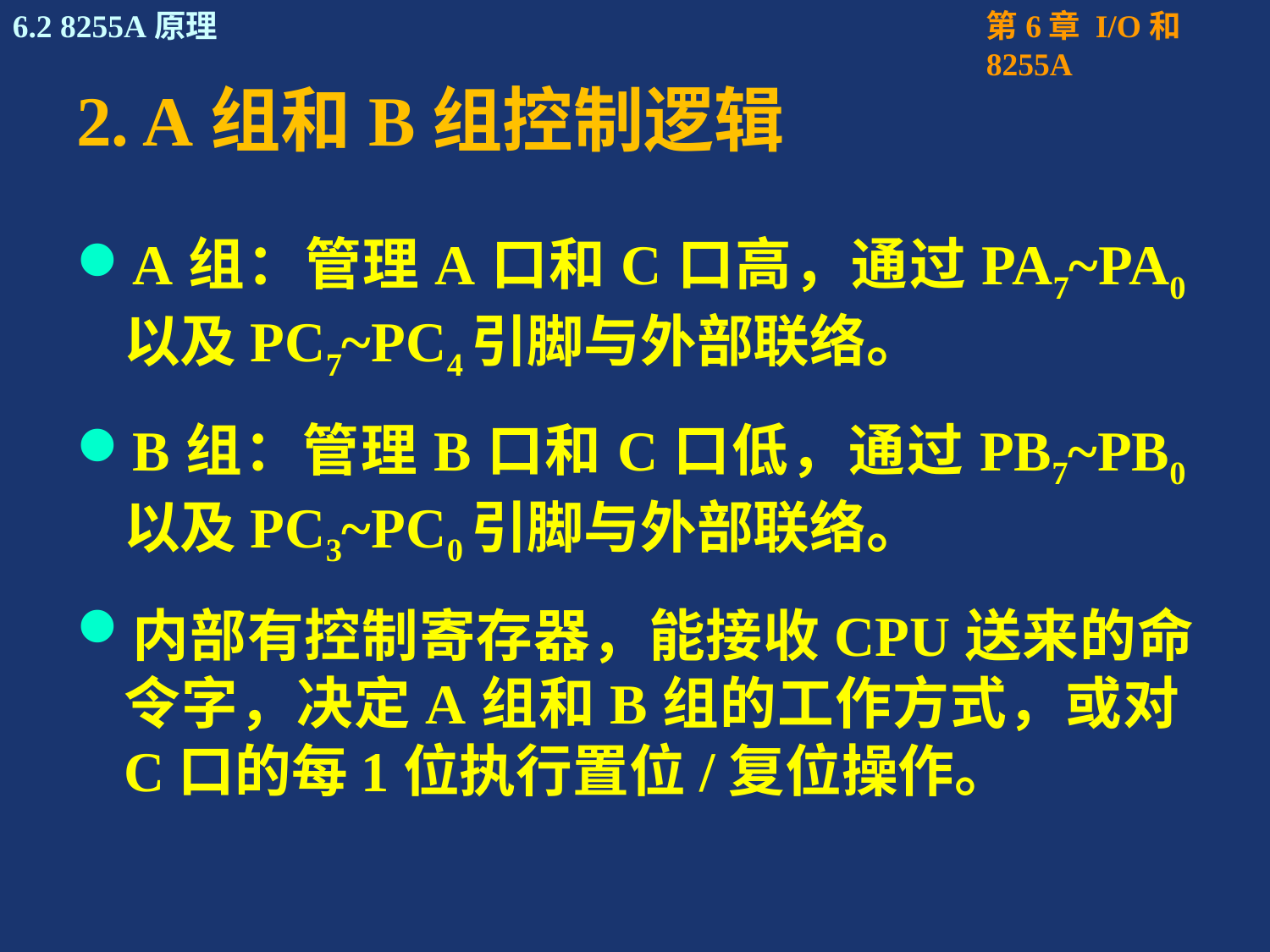

# 2. A组和B组控制逻辑
A组：管理A口和C口高，通过PA7~PA0以及PC7~PC4引脚与外部联络。
B组：管理B口和C口低，通过PB7~PB0以及PC3~PC0引脚与外部联络。
内部有控制寄存器，能接收CPU送来的命令字，决定A组和B组的工作方式，或对C口的每1位执行置位/复位操作。